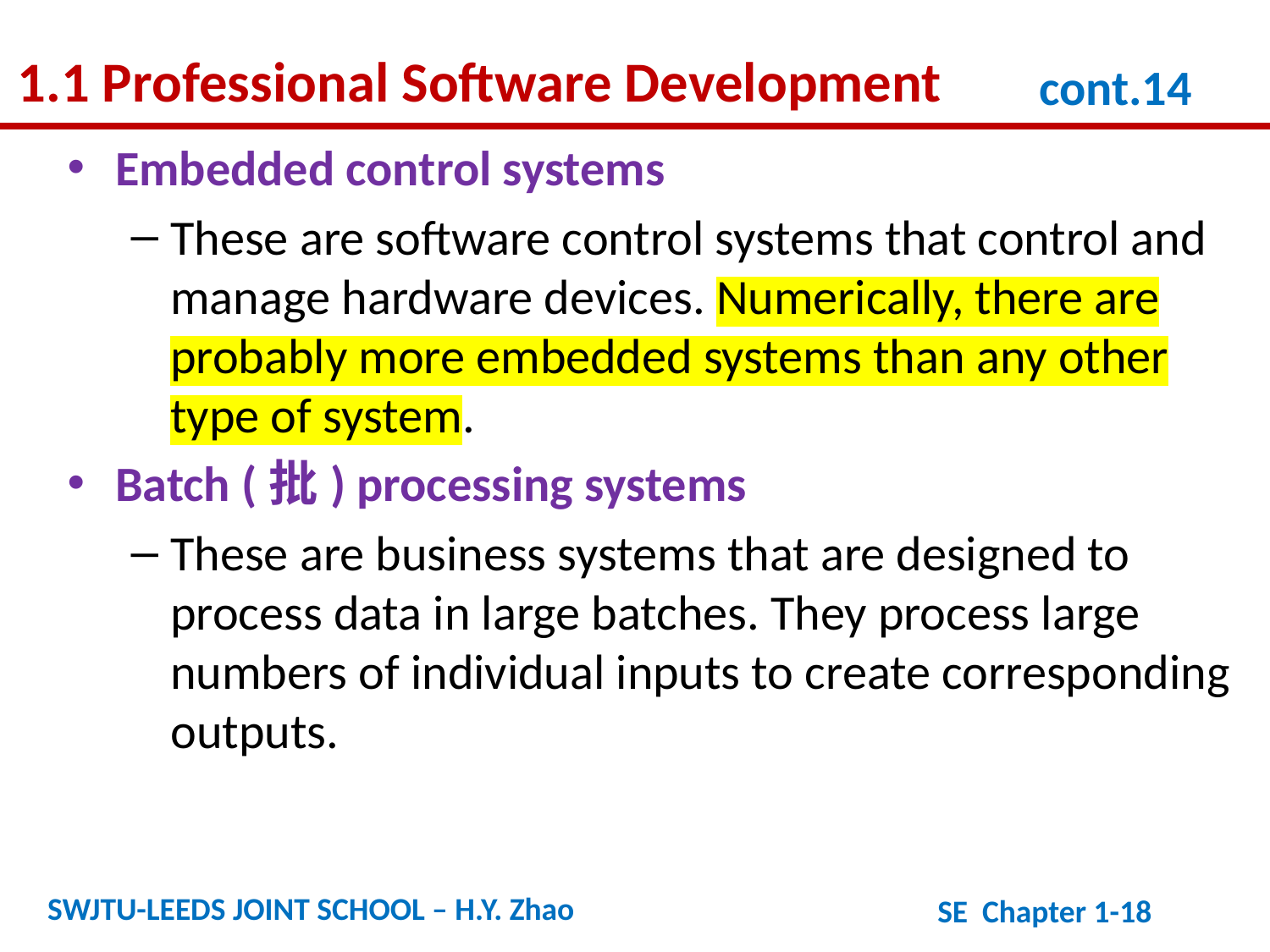

1.1 Professional Software Development
cont.14
Embedded control systems
These are software control systems that control and manage hardware devices. Numerically, there are probably more embedded systems than any other type of system.
Batch (批) processing systems
These are business systems that are designed to process data in large batches. They process large numbers of individual inputs to create corresponding outputs.

SWJTU-LEEDS JOINT SCHOOL – H.Y. Zhao
SE  Chapter 1-18